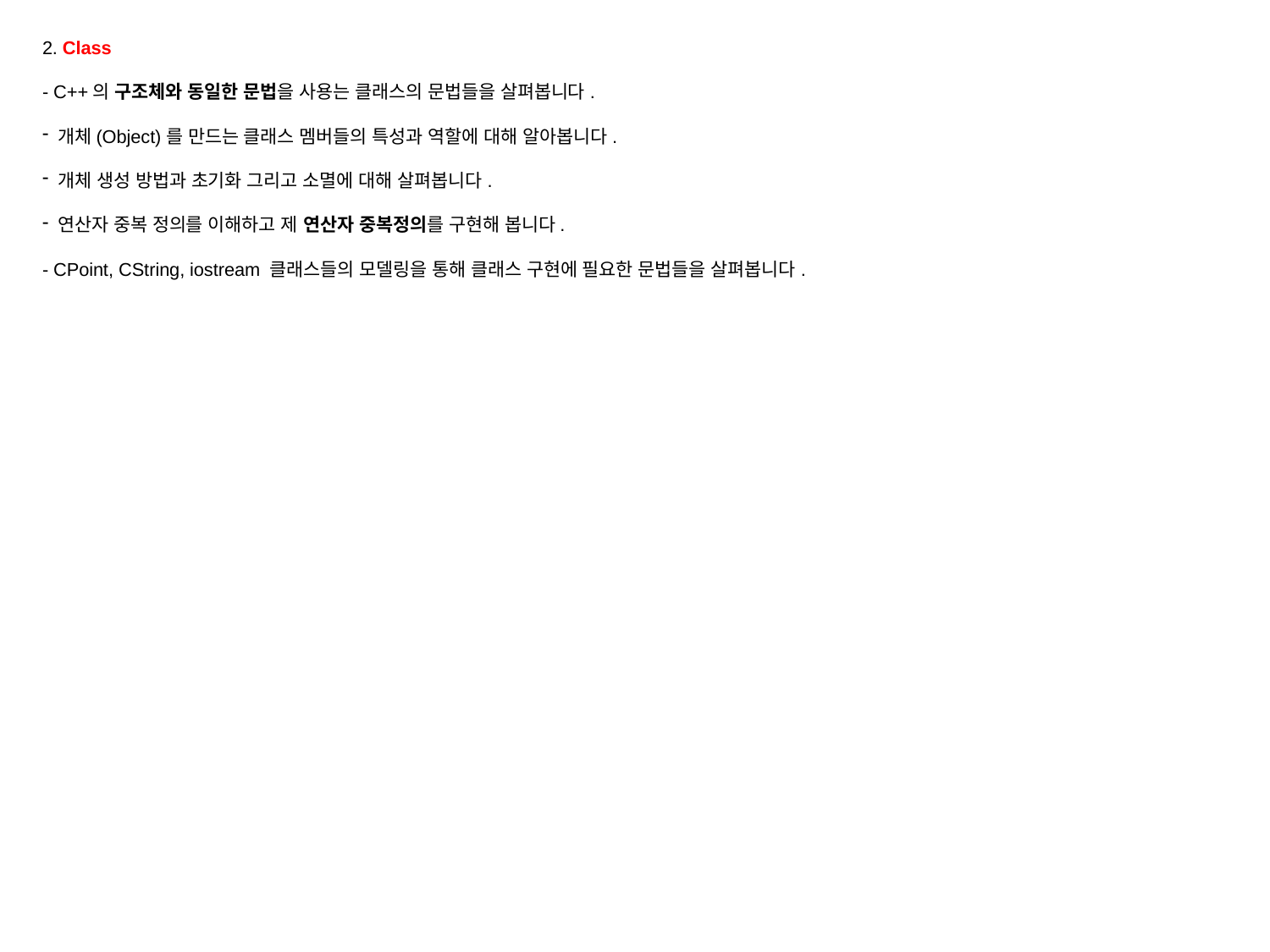

2. Class

- C++의 구조체와 동일한 문법을 사용는 클래스의 문법들을 살펴봅니다.

 개체(Object)를 만드는 클래스 멤버들의 특성과 역할에 대해 알아봅니다.

 개체 생성 방법과 초기화 그리고 소멸에 대해 살펴봅니다.

 연산자 중복 정의를 이해하고 제 연산자 중복정의를 구현해 봅니다.

- CPoint, CString, iostream 클래스들의 모델링을 통해 클래스 구현에 필요한 문법들을 살펴봅니다.